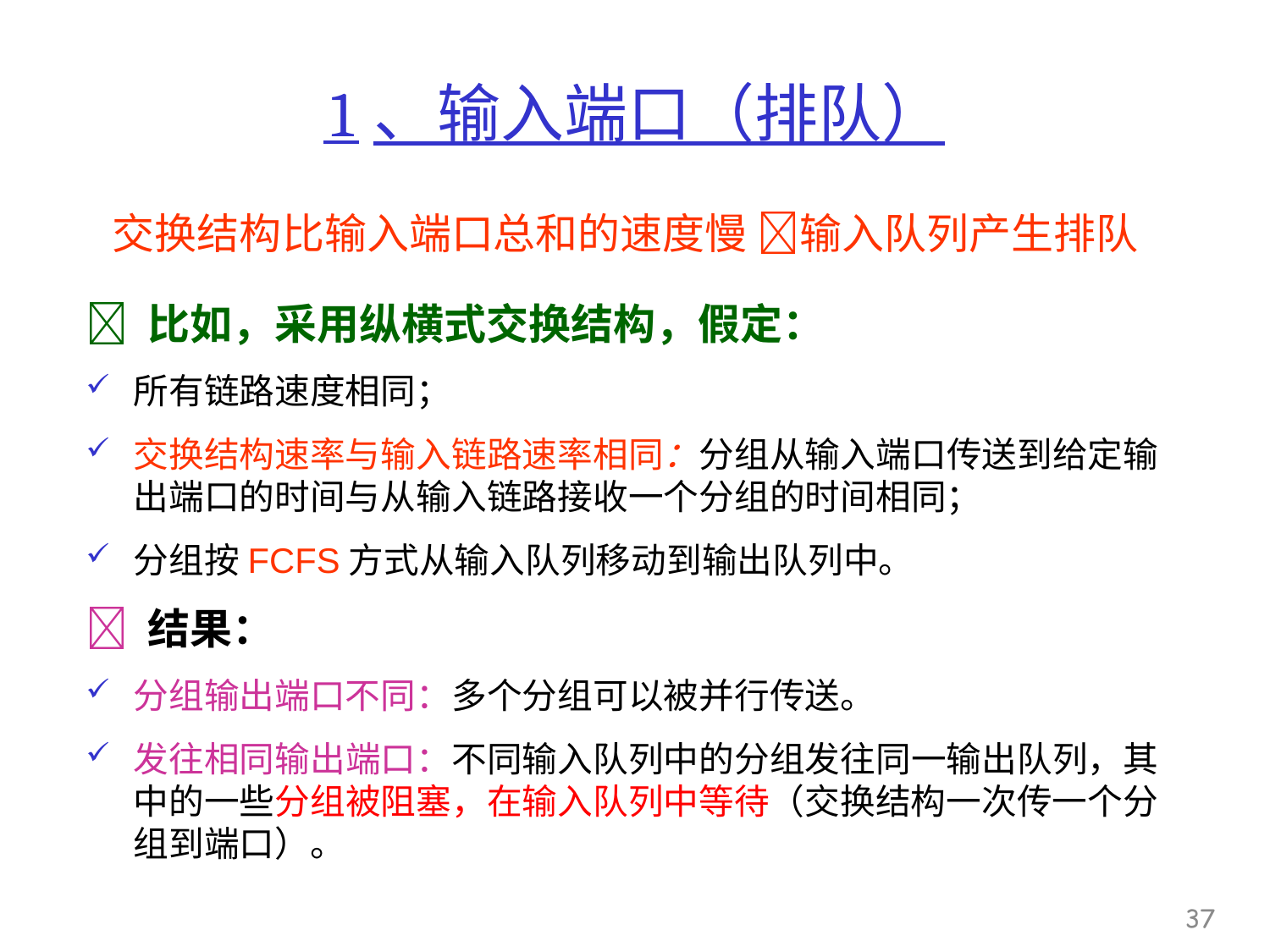

# 1、输入端口（排队）
     交换结构比输入端口总和的速度慢 →输入队列产生排队
♣ 比如，采用纵横式交换结构，假定：
所有链路速度相同；
交换结构速率与输入链路速率相同：分组从输入端口传送到给定输出端口的时间与从输入链路接收一个分组的时间相同；
分组按FCFS方式从输入队列移动到输出队列中。
♣ 结果：
分组输出端口不同：多个分组可以被并行传送。
发往相同输出端口：不同输入队列中的分组发往同一输出队列，其中的一些分组被阻塞，在输入队列中等待（交换结构一次传一个分组到端口）。
37